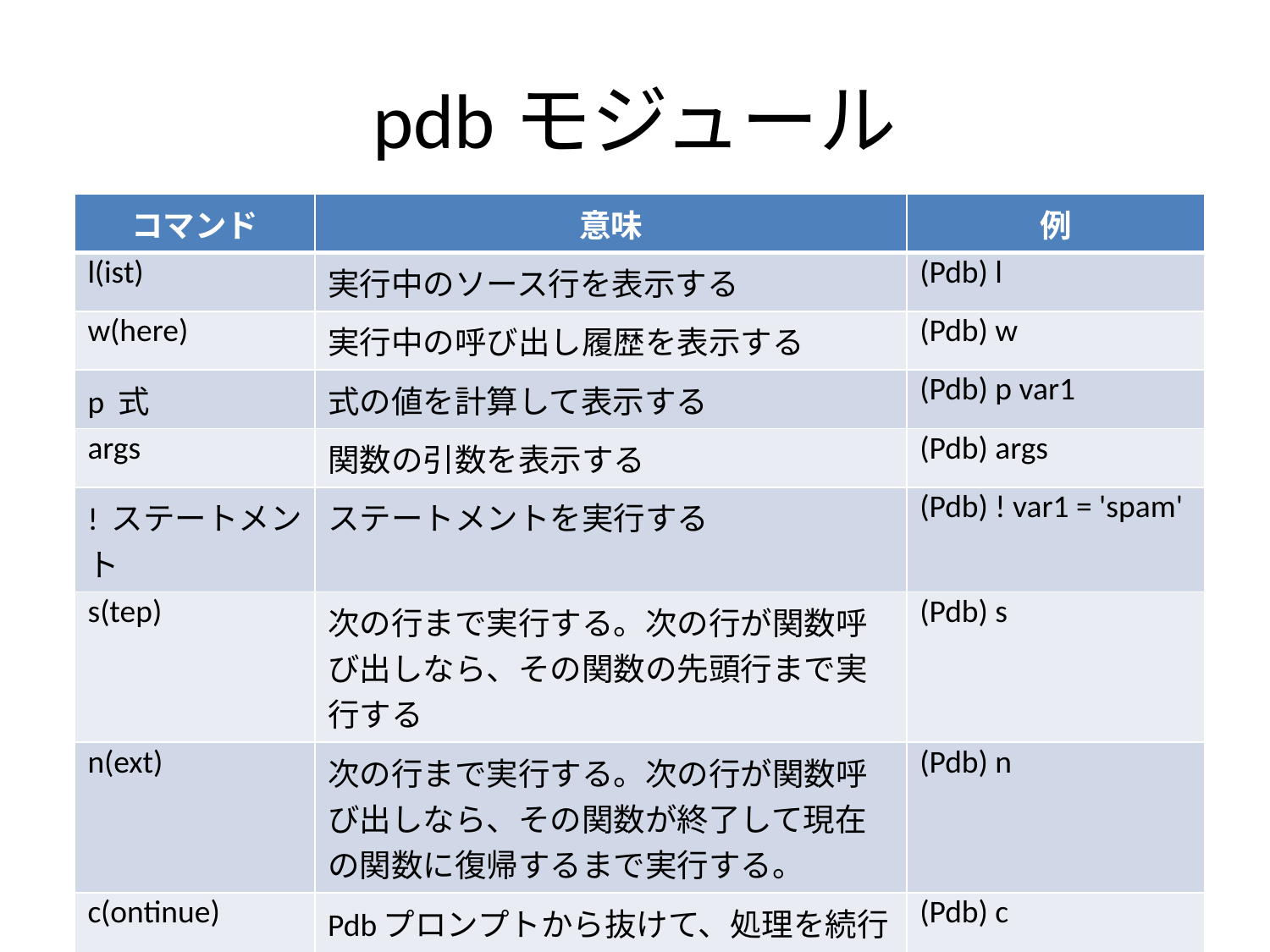

# pdbモジュール
| コマンド | 意味 | 例 |
| --- | --- | --- |
| l(ist) | 実行中のソース行を表示する | (Pdb) l |
| w(here) | 実行中の呼び出し履歴を表示する | (Pdb) w |
| p 式 | 式の値を計算して表示する | (Pdb) p var1 |
| args | 関数の引数を表示する | (Pdb) args |
| ! ステートメント | ステートメントを実行する | (Pdb) ! var1 = 'spam' |
| s(tep) | 次の行まで実行する。次の行が関数呼び出しなら、その関数の先頭行まで実行する | (Pdb) s |
| n(ext) | 次の行まで実行する。次の行が関数呼び出しなら、その関数が終了して現在の関数に復帰するまで実行する。 | (Pdb) n |
| c(ontinue) | Pdbプロンプトから抜けて、処理を続行する。 | (Pdb) c |
2012/9/16
PyCon JP 2012 Hands on session
33